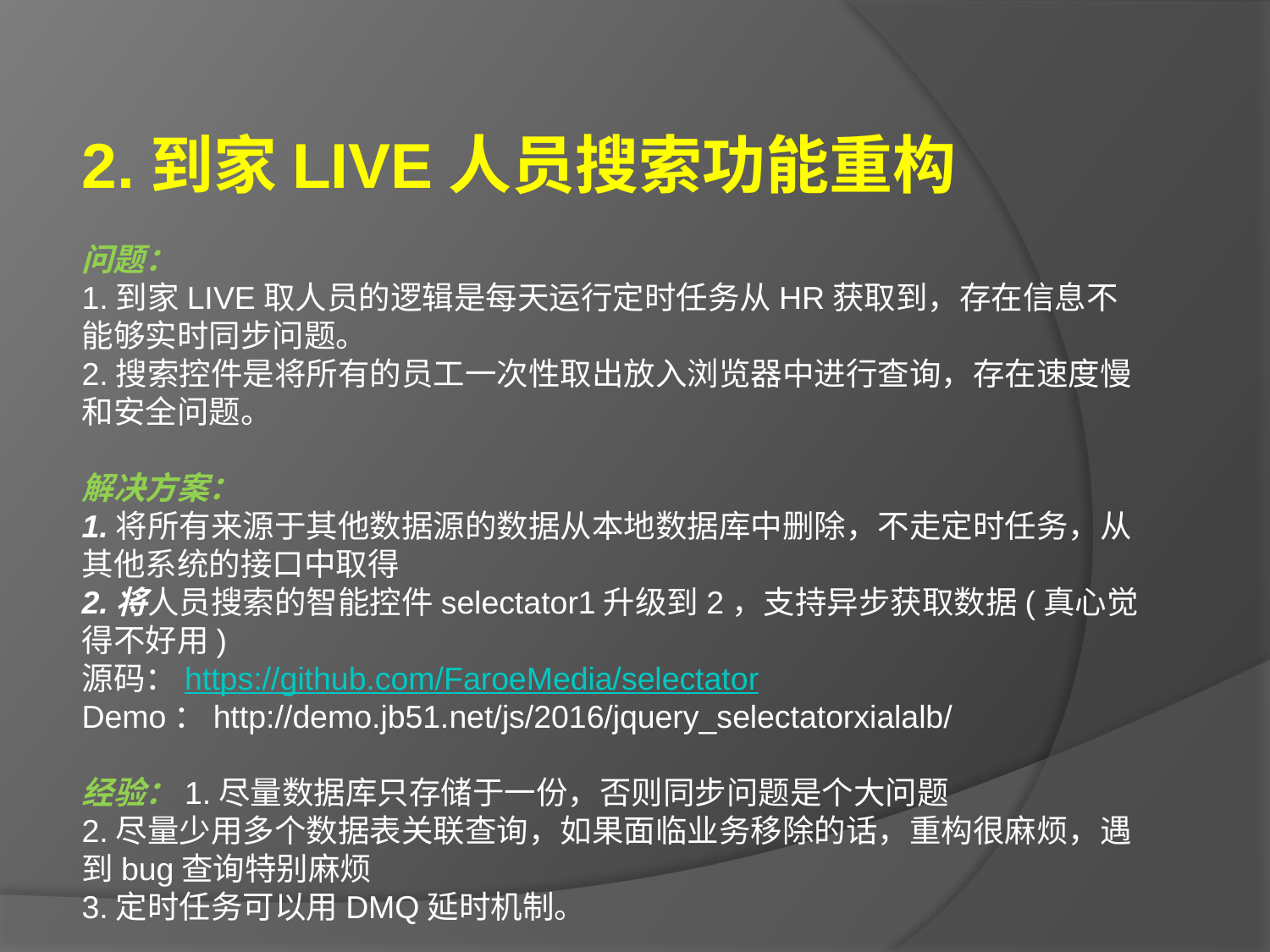

2.到家LIVE人员搜索功能重构

问题：
1.到家LIVE取人员的逻辑是每天运行定时任务从HR获取到，存在信息不能够实时同步问题。
2.搜索控件是将所有的员工一次性取出放入浏览器中进行查询，存在速度慢和安全问题。
解决方案：
1.将所有来源于其他数据源的数据从本地数据库中删除，不走定时任务，从其他系统的接口中取得
2.将人员搜索的智能控件selectator1升级到2，支持异步获取数据(真心觉得不好用)
源码：https://github.com/FaroeMedia/selectator
Demo：http://demo.jb51.net/js/2016/jquery_selectatorxialalb/

经验：1.尽量数据库只存储于一份，否则同步问题是个大问题
2.尽量少用多个数据表关联查询，如果面临业务移除的话，重构很麻烦，遇到bug查询特别麻烦
3.定时任务可以用DMQ延时机制。